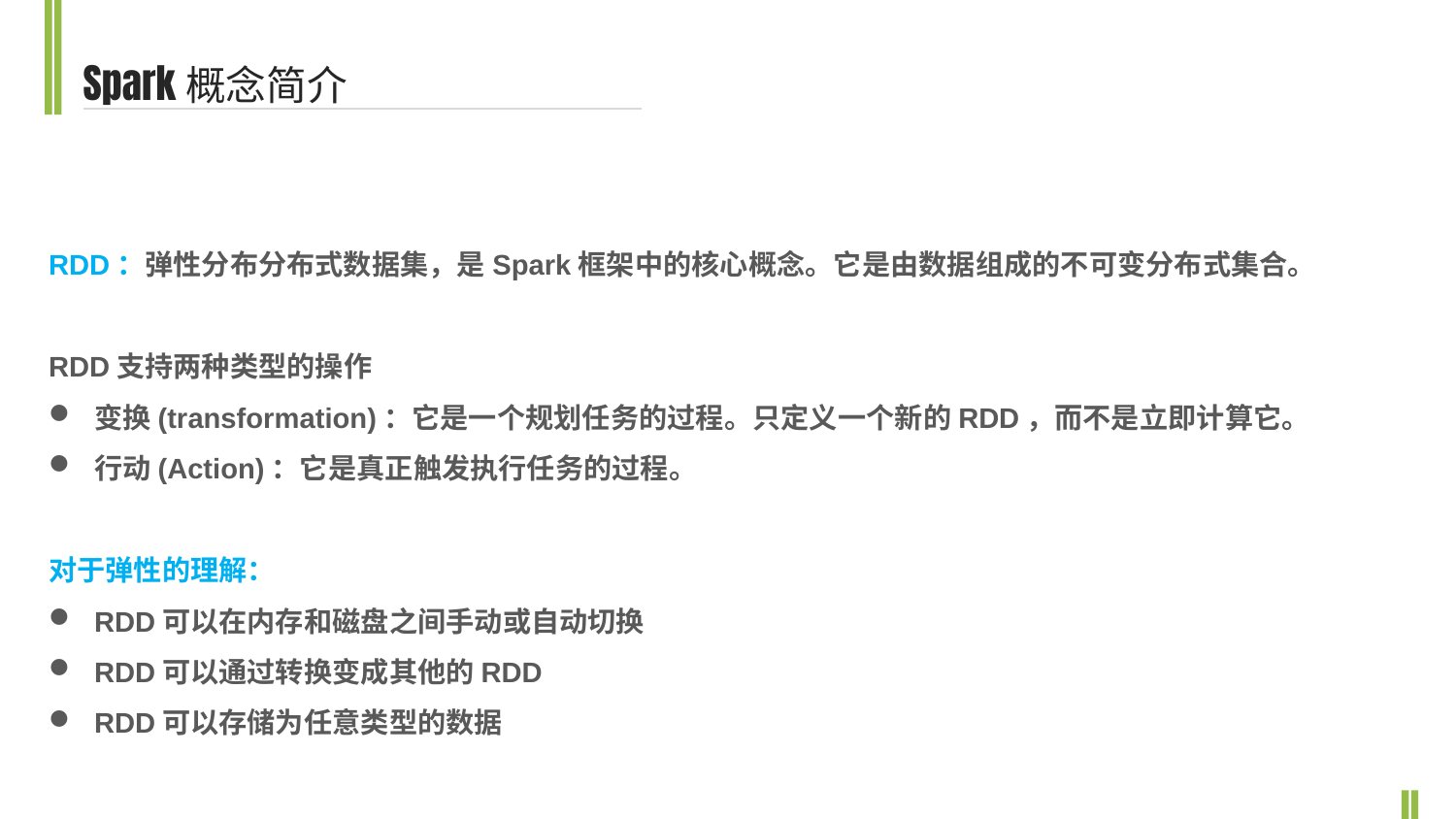

Spark概念简介
RDD：弹性分布分布式数据集，是Spark框架中的核心概念。它是由数据组成的不可变分布式集合。

RDD支持两种类型的操作
变换(transformation)：它是一个规划任务的过程。只定义一个新的RDD，而不是立即计算它。
行动(Action)：它是真正触发执行任务的过程。

对于弹性的理解：
RDD可以在内存和磁盘之间手动或自动切换
RDD可以通过转换变成其他的RDD
RDD可以存储为任意类型的数据